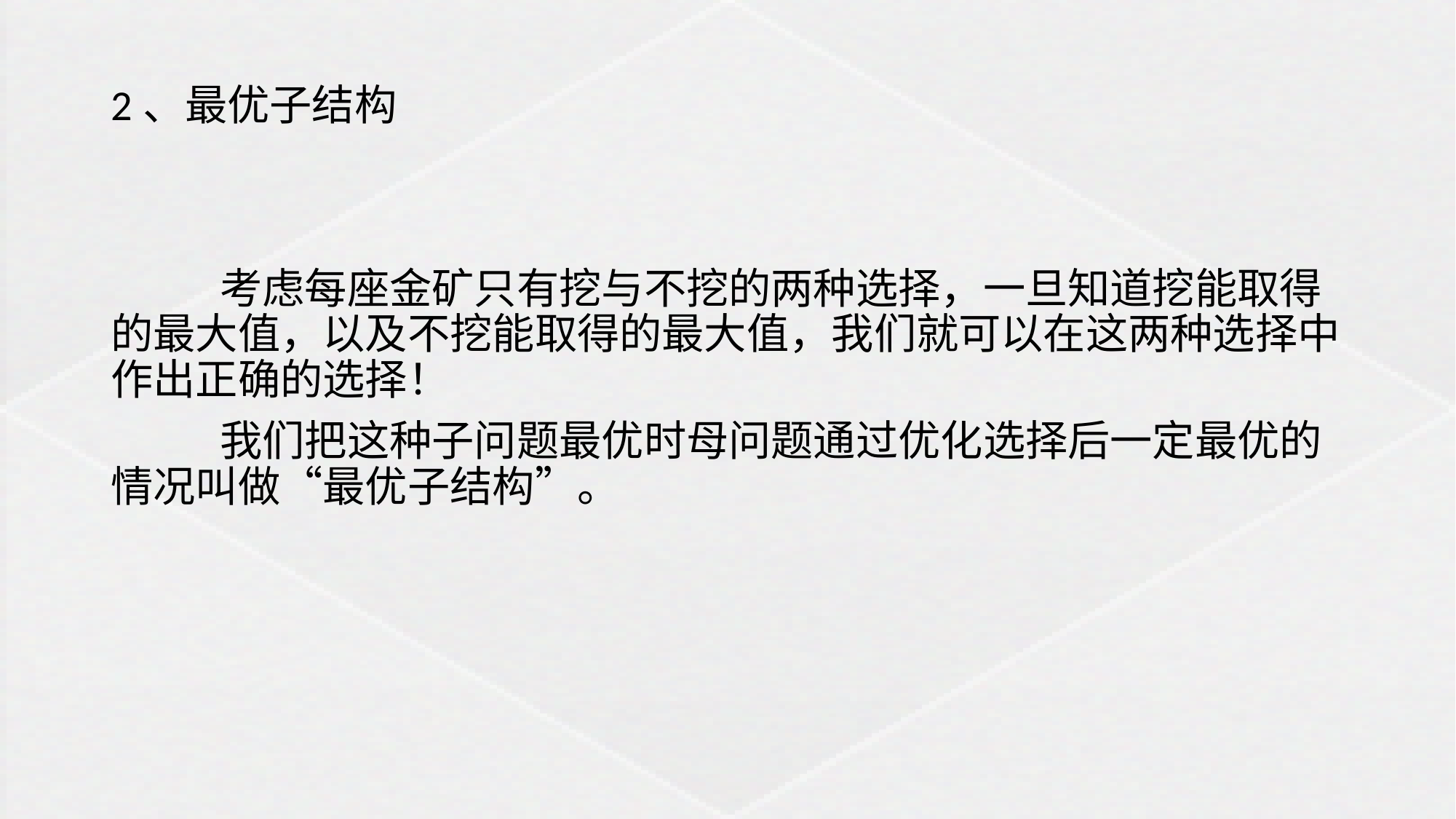

2、最优子结构

	考虑每座金矿只有挖与不挖的两种选择，一旦知道挖能取得的最大值，以及不挖能取得的最大值，我们就可以在这两种选择中作出正确的选择！
	我们把这种子问题最优时母问题通过优化选择后一定最优的情况叫做“最优子结构”。